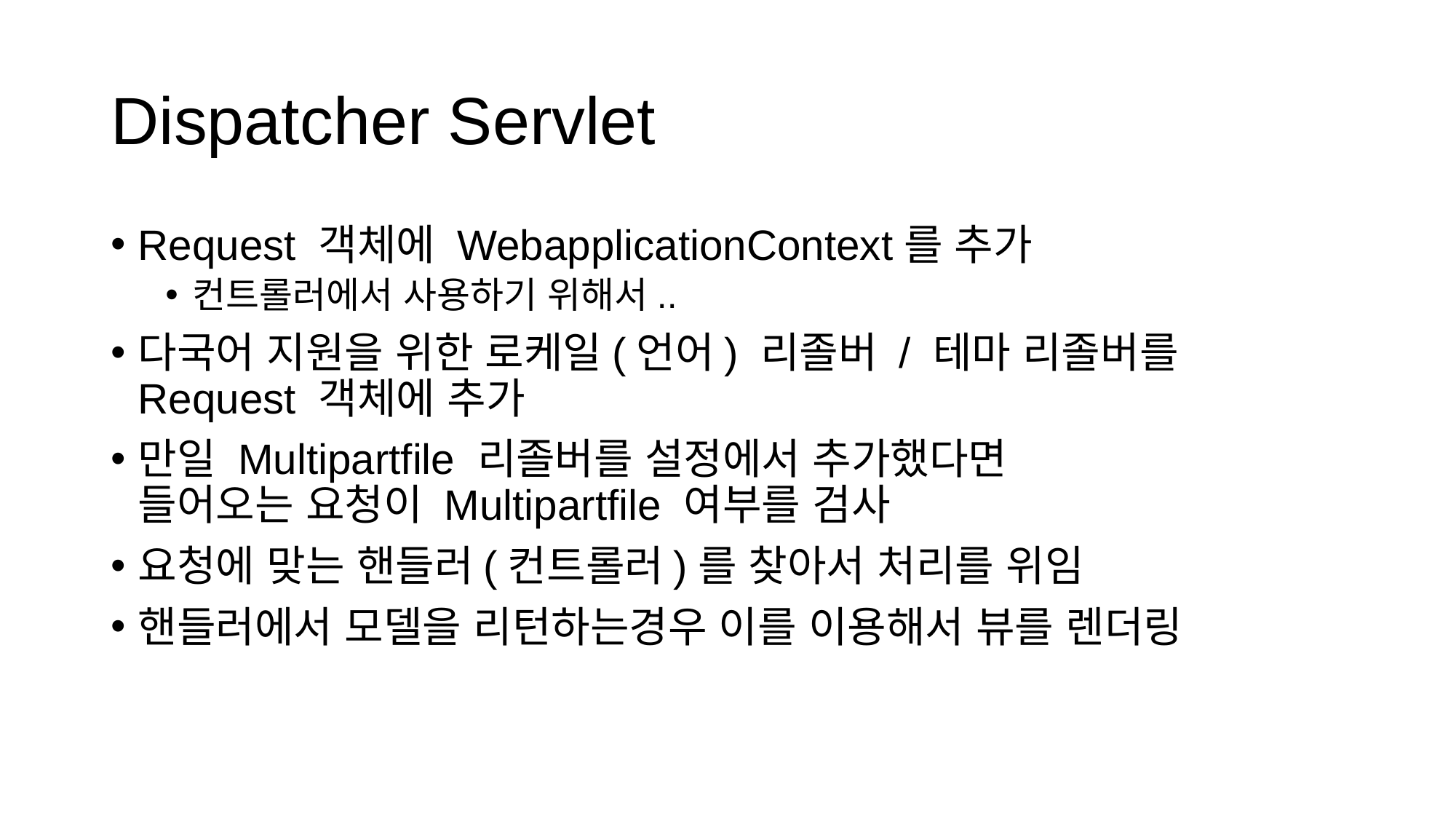

# Dispatcher Servlet
Request 객체에 WebapplicationContext를 추가
컨트롤러에서 사용하기 위해서..
다국어 지원을 위한 로케일(언어) 리졸버 / 테마 리졸버를 Request 객체에 추가
만일 Multipartfile 리졸버를 설정에서 추가했다면
들어오는 요청이 Multipartfile 여부를 검사
요청에 맞는 핸들러(컨트롤러)를 찾아서 처리를 위임
핸들러에서 모델을 리턴하는경우 이를 이용해서 뷰를 렌더링